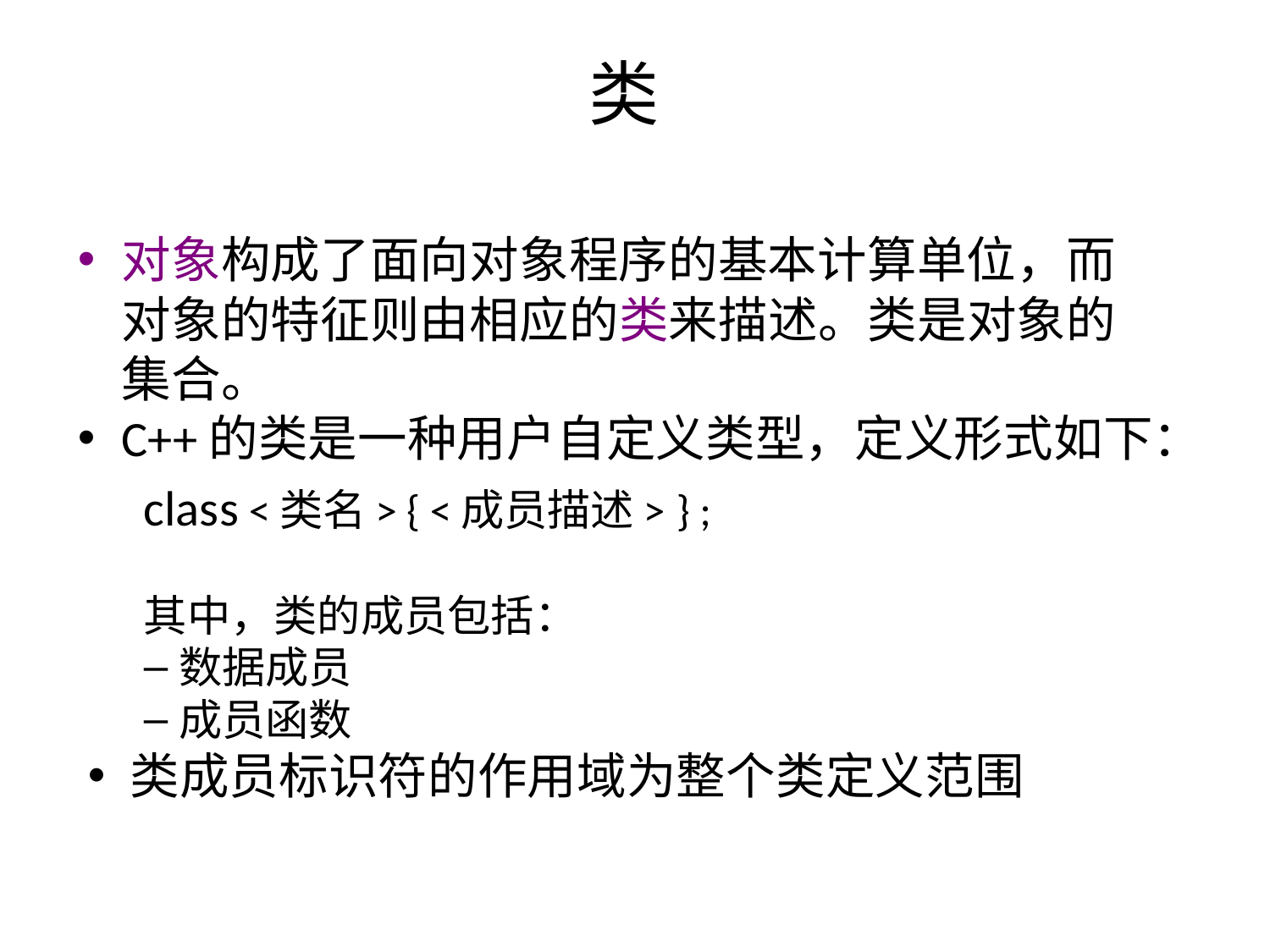

# 类
对象构成了面向对象程序的基本计算单位，而对象的特征则由相应的类来描述。类是对象的集合。
C++的类是一种用户自定义类型，定义形式如下：
class <类名> { <成员描述> } ;

其中，类的成员包括：
数据成员
成员函数
类成员标识符的作用域为整个类定义范围